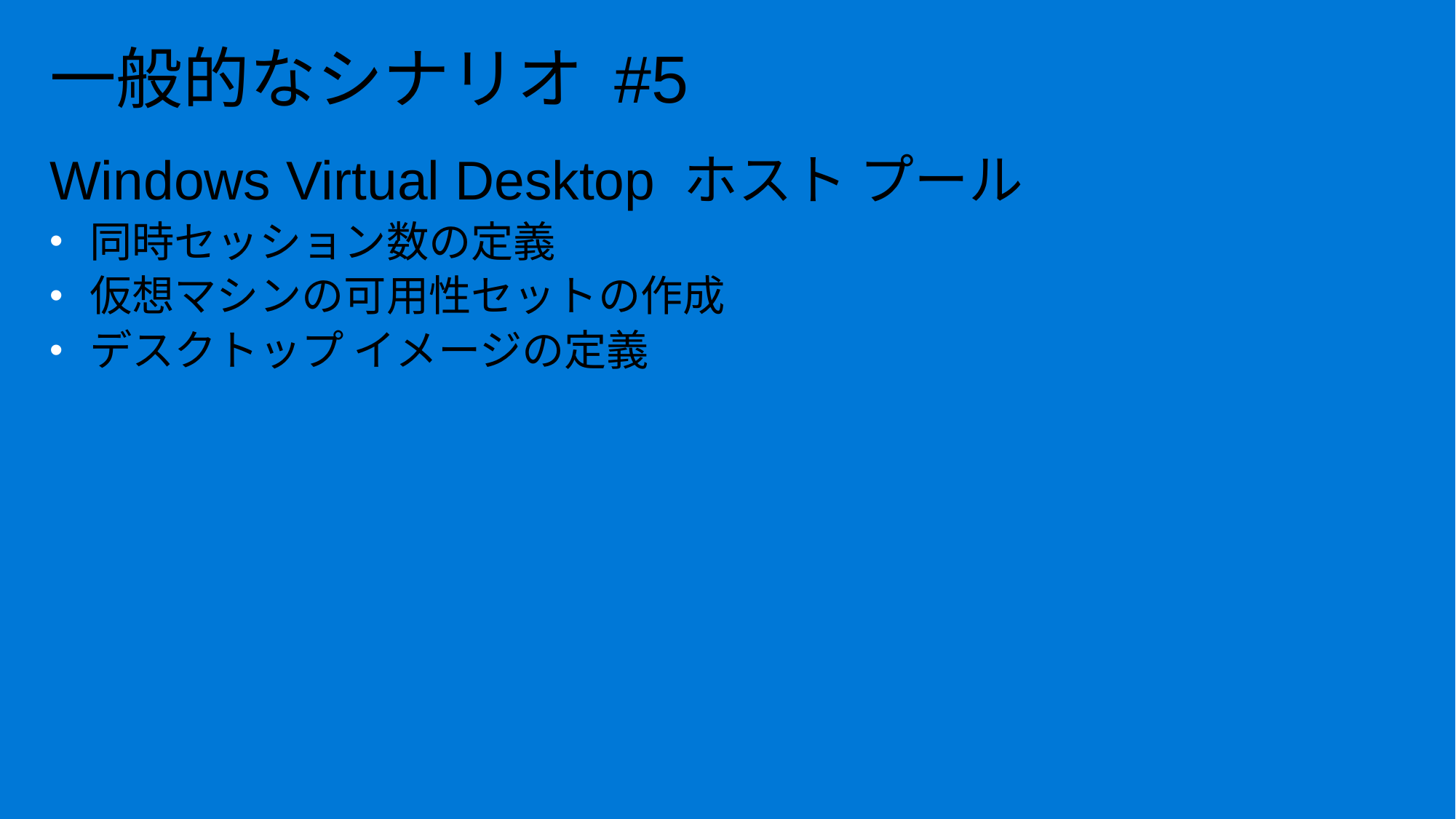

# 一般的なシナリオ #5
Windows Virtual Desktop ホスト プール
同時セッション数の定義
仮想マシンの可用性セットの作成
デスクトップ イメージの定義